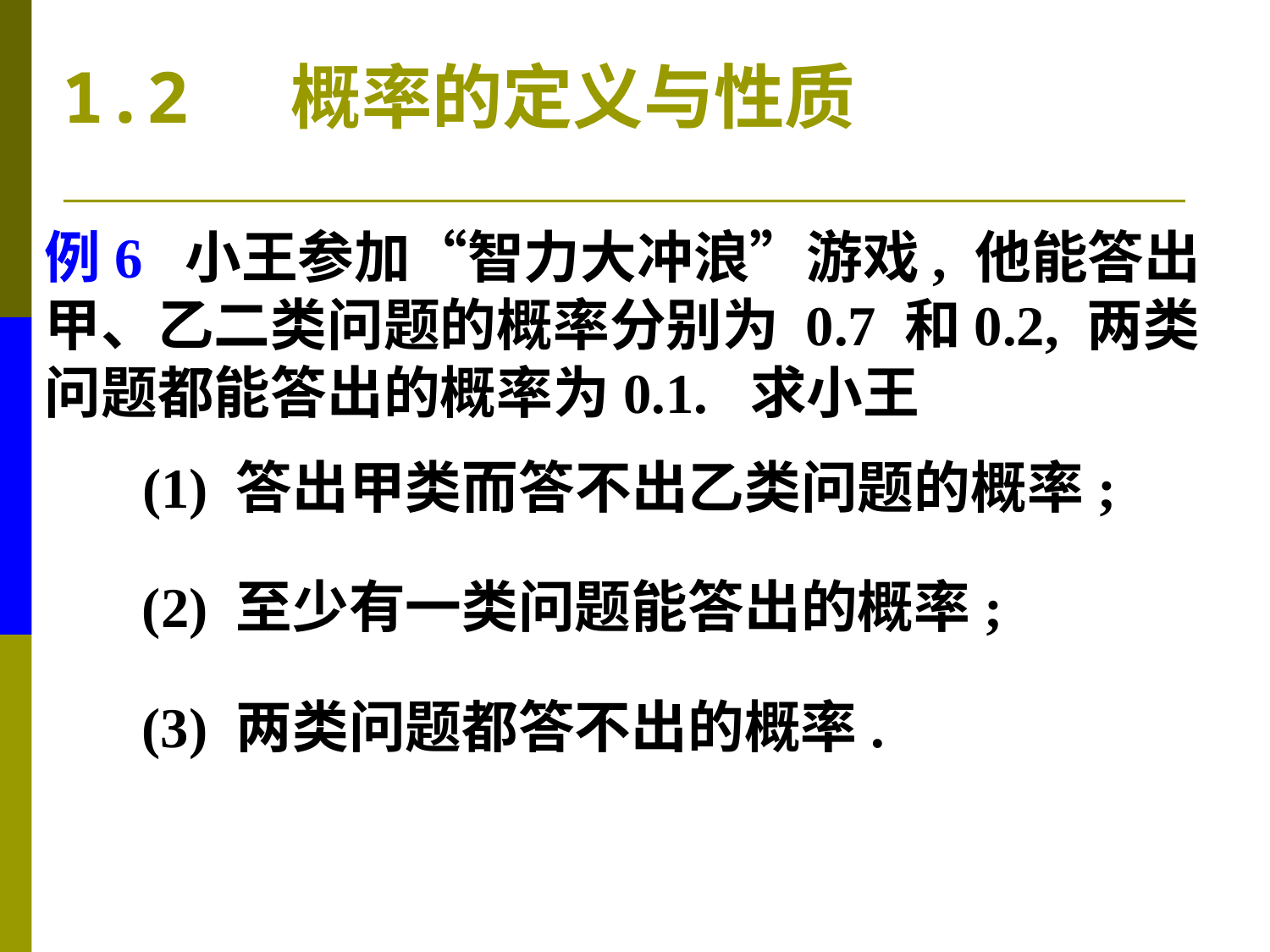

1.2  概率的定义与性质
例6  小王参加“智力大冲浪”游戏, 他能答出
甲、乙二类问题的概率分别为 0.7 和0.2, 两类
问题都能答出的概率为0.1.  求小王
(1) 答出甲类而答不出乙类问题的概率;
(2) 至少有一类问题能答出的概率;
(3) 两类问题都答不出的概率.